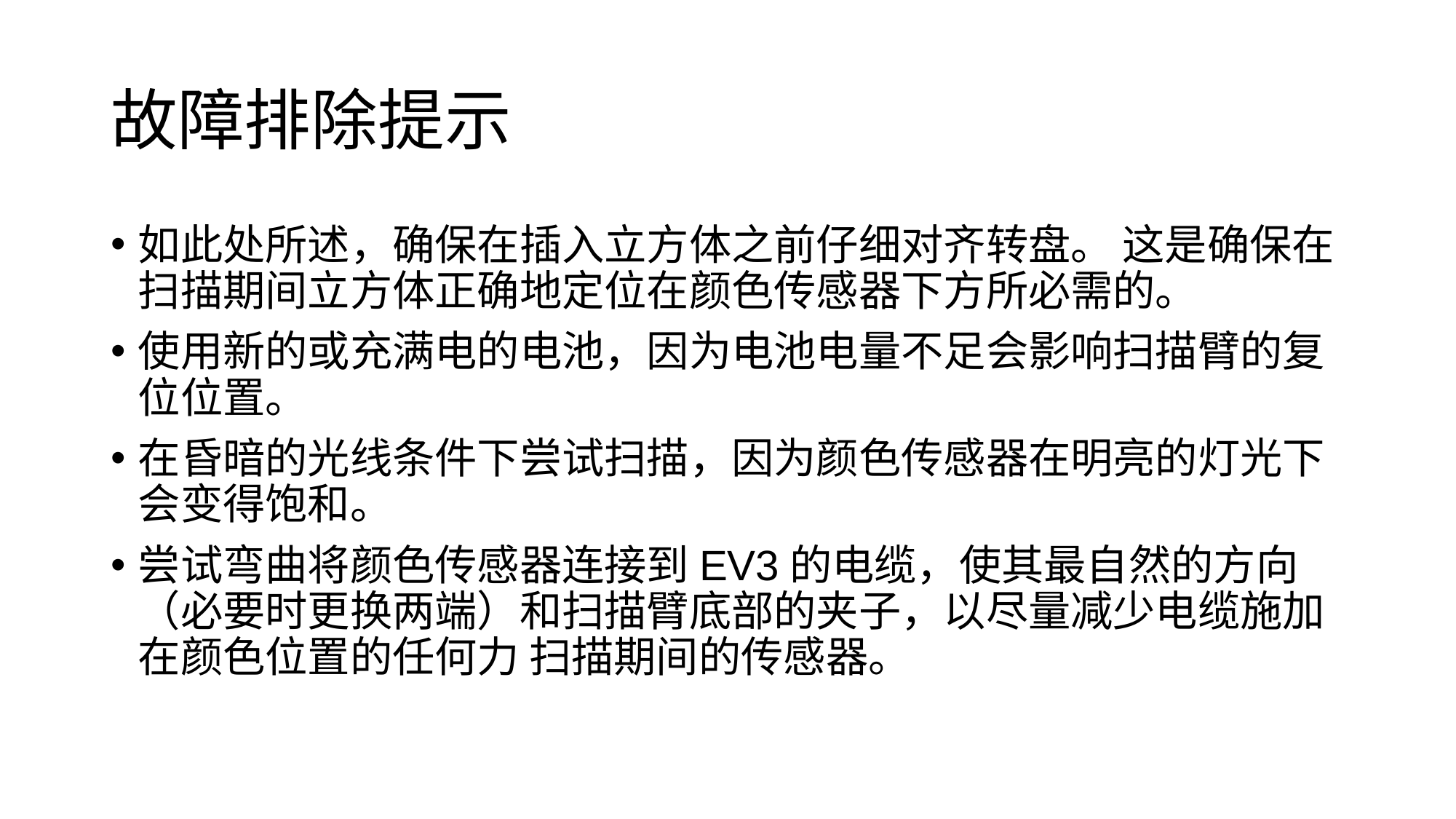

# 故障排除提示
如此处所述，确保在插入立方体之前仔细对齐转盘。 这是确保在扫描期间立方体正确地定位在颜色传感器下方所必需的。
使用新的或充满电的电池，因为电池电量不足会影响扫描臂的复位位置。
在昏暗的光线条件下尝试扫描，因为颜色传感器在明亮的灯光下会变得饱和。
尝试弯曲将颜色传感器连接到EV3的电缆，使其最自然的方向（必要时更换两端）和扫描臂底部的夹子，以尽量减少电缆施加在颜色位置的任何力 扫描期间的传感器。